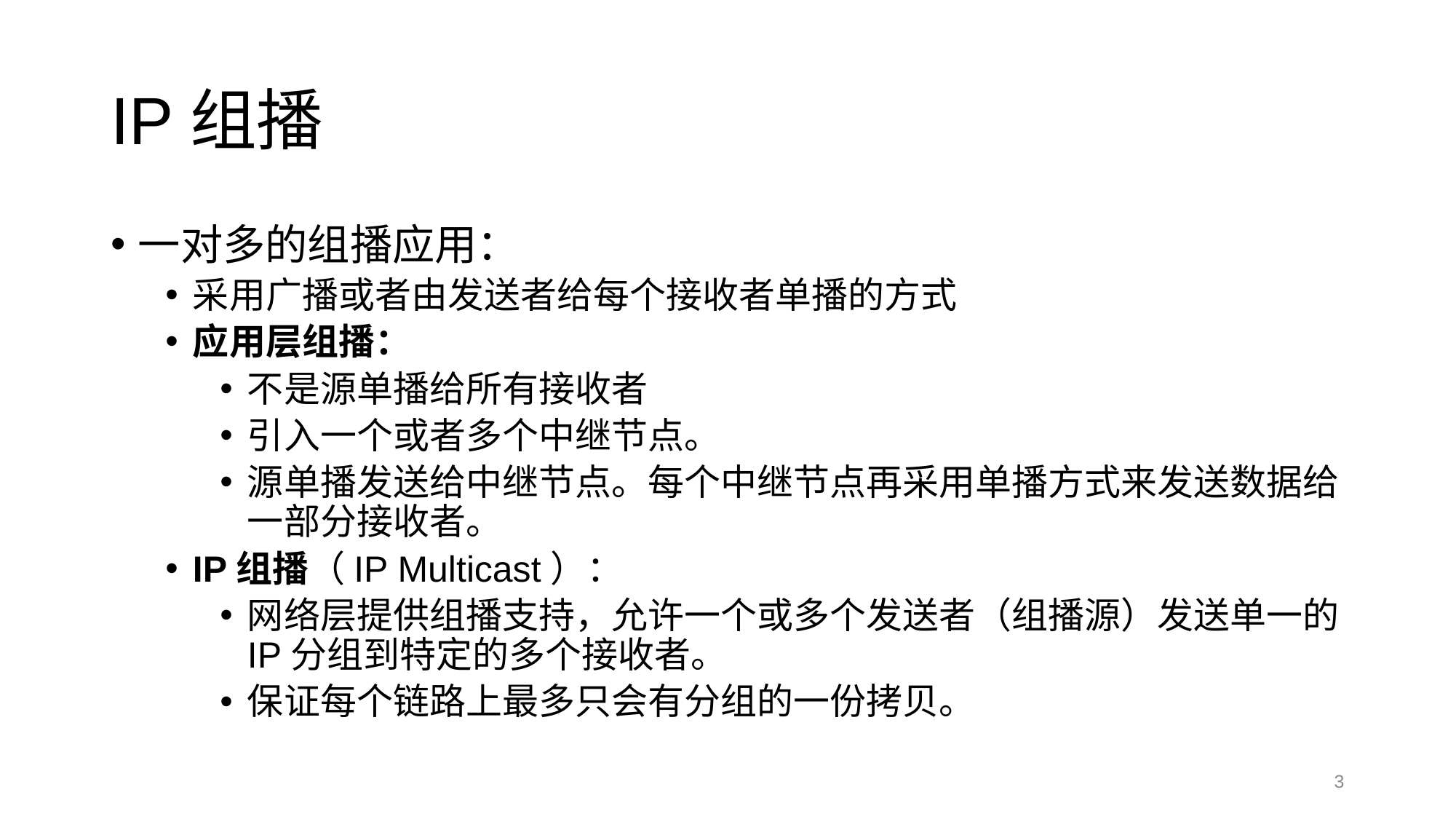

# IP组播
一对多的组播应用：
采用广播或者由发送者给每个接收者单播的方式
应用层组播：
不是源单播给所有接收者
引入一个或者多个中继节点。
源单播发送给中继节点。每个中继节点再采用单播方式来发送数据给一部分接收者。
IP组播（IP Multicast）：
网络层提供组播支持，允许一个或多个发送者（组播源）发送单一的IP分组到特定的多个接收者。
保证每个链路上最多只会有分组的一份拷贝。

3